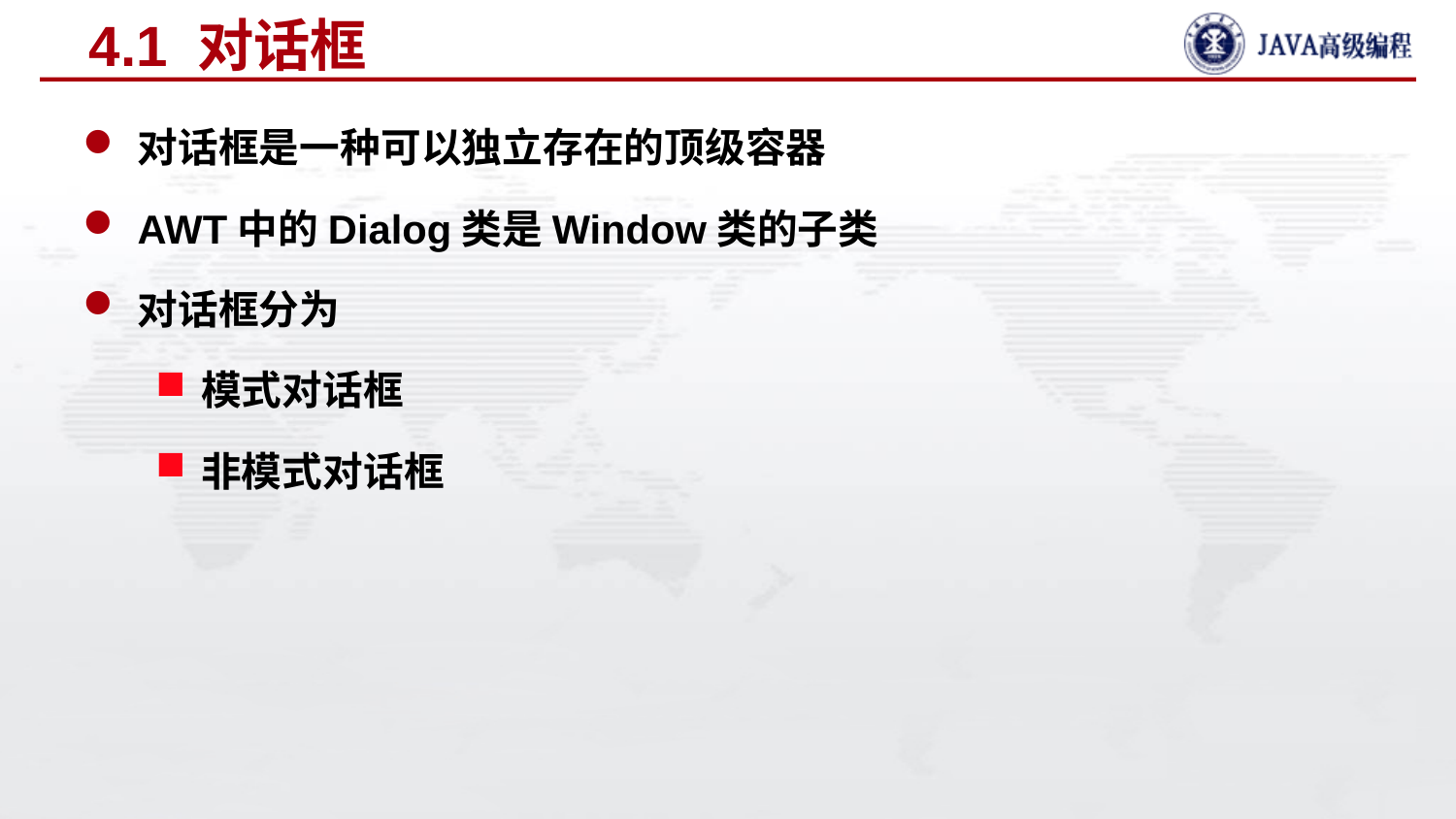

# 4.1 对话框
对话框是一种可以独立存在的顶级容器
AWT中的Dialog类是Window类的子类
对话框分为
模式对话框
非模式对话框